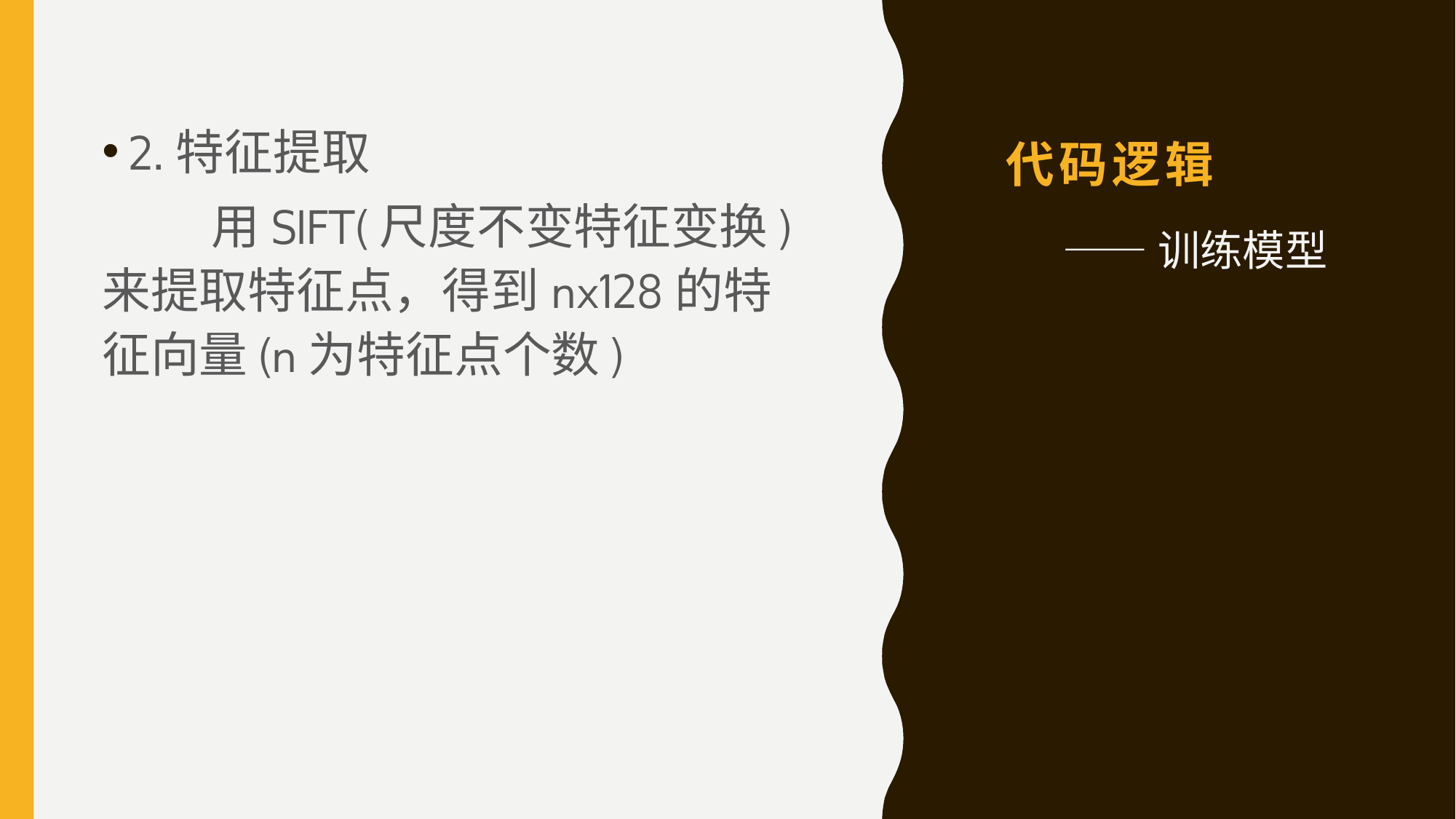

# 代码逻辑
2.特征提取
	用SIFT(尺度不变特征变换)来提取特征点，得到nx128的特征向量(n为特征点个数)
      ——训练模型